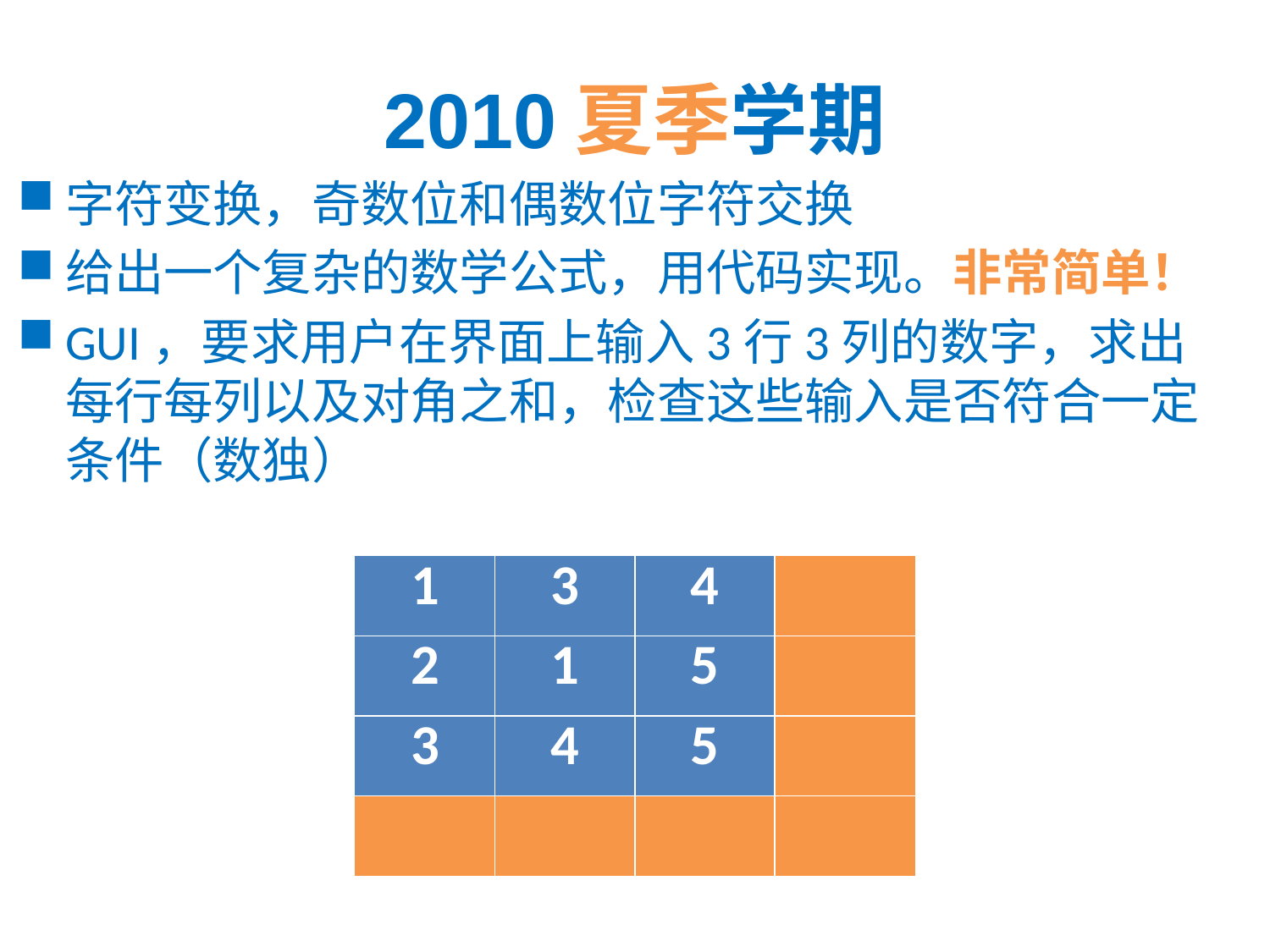

# 2010夏季学期
字符变换，奇数位和偶数位字符交换
给出一个复杂的数学公式，用代码实现。非常简单！
GUI，要求用户在界面上输入3行3列的数字，求出每行每列以及对角之和，检查这些输入是否符合一定条件（数独）
| 1 | 3 | 4 |  |
| --- | --- | --- | --- |
| 2 | 1 | 5 |  |
| 3 | 4 | 5 |  |
|  |  |  |  |